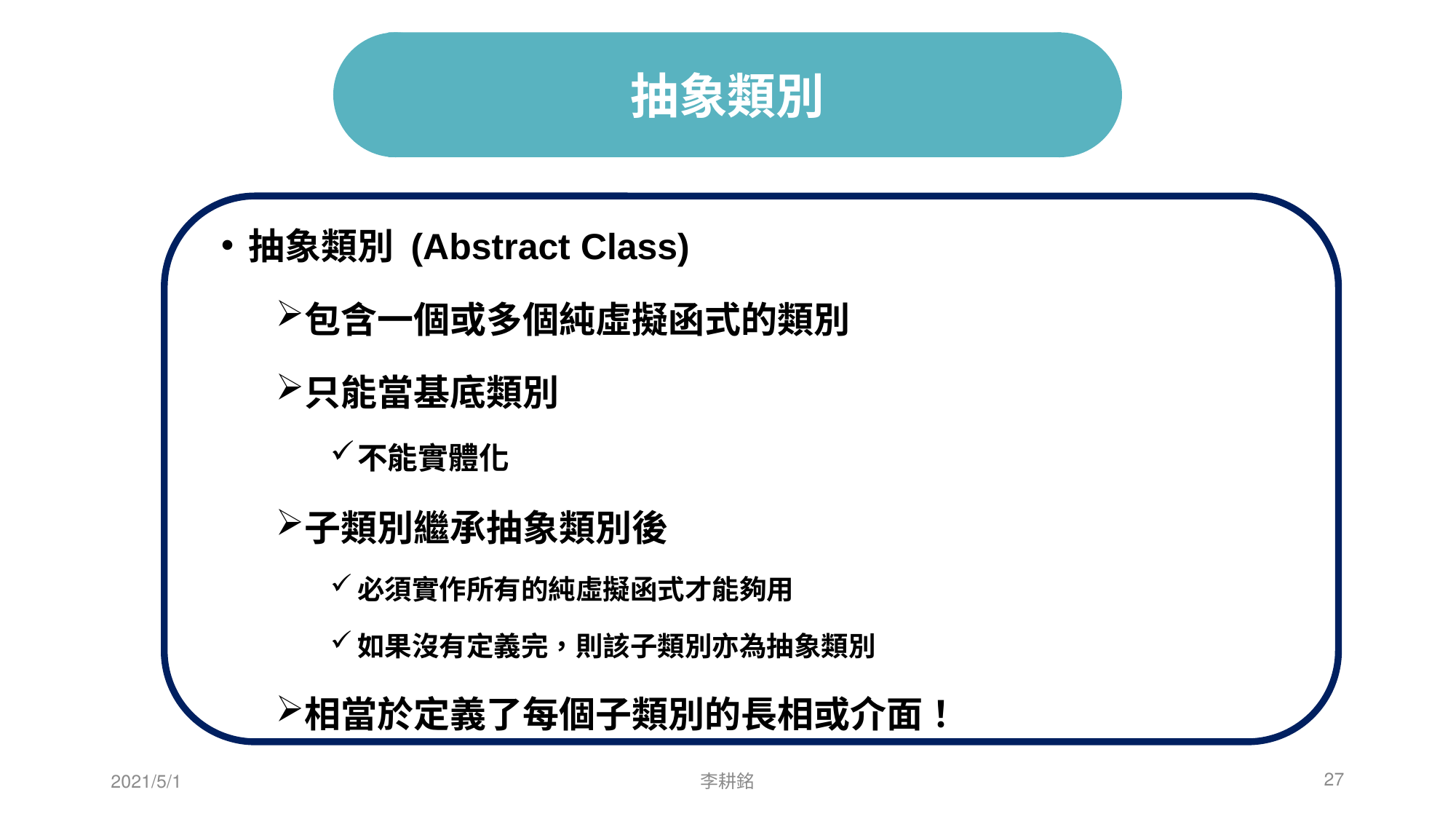

# 抽象類別

抽象類別 (Abstract Class)
包含一個或多個純虛擬函式的類別
只能當基底類別
不能實體化
子類別繼承抽象類別後
必須實作所有的純虛擬函式才能夠用
如果沒有定義完，則該子類別亦為抽象類別
相當於定義了每個子類別的長相或介面！
2021/5/1
李耕銘
27